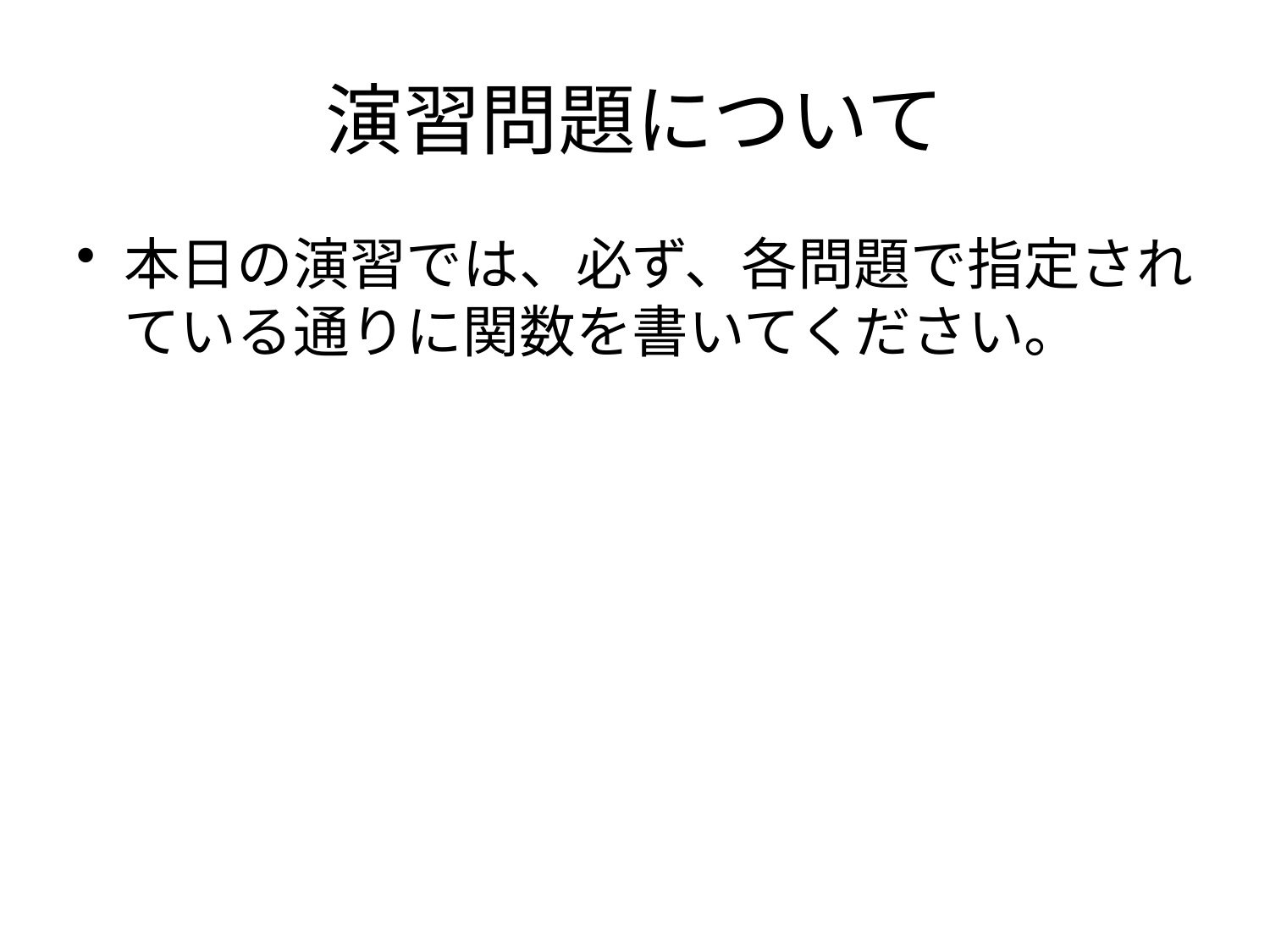

# 演習問題について
本日の演習では、必ず、各問題で指定されている通りに関数を書いてください。